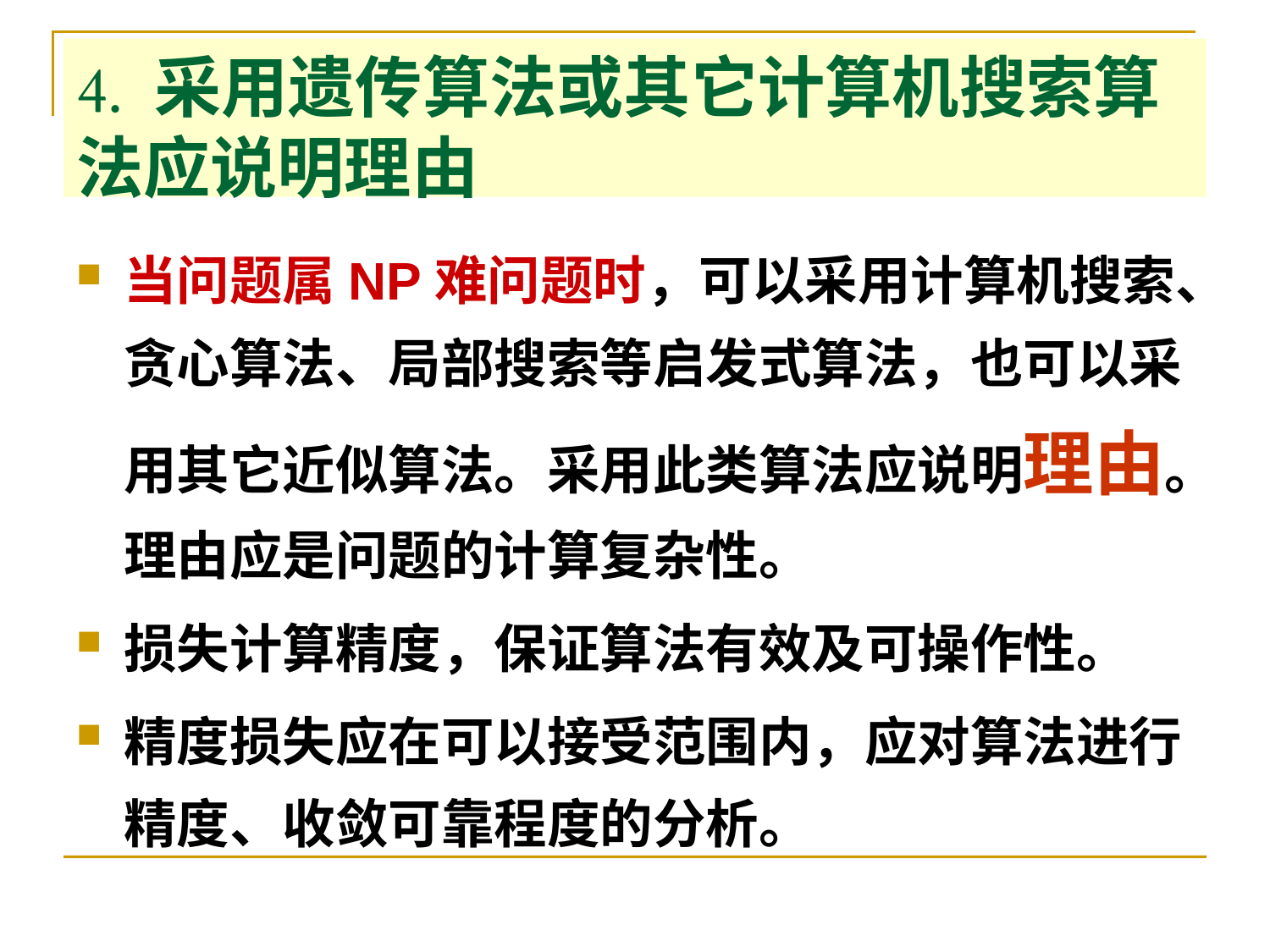

# 4. 采用遗传算法或其它计算机搜索算法应说明理由
当问题属NP难问题时，可以采用计算机搜索、贪心算法、局部搜索等启发式算法，也可以采用其它近似算法。采用此类算法应说明理由。理由应是问题的计算复杂性。
损失计算精度，保证算法有效及可操作性。
精度损失应在可以接受范围内，应对算法进行精度、收敛可靠程度的分析。